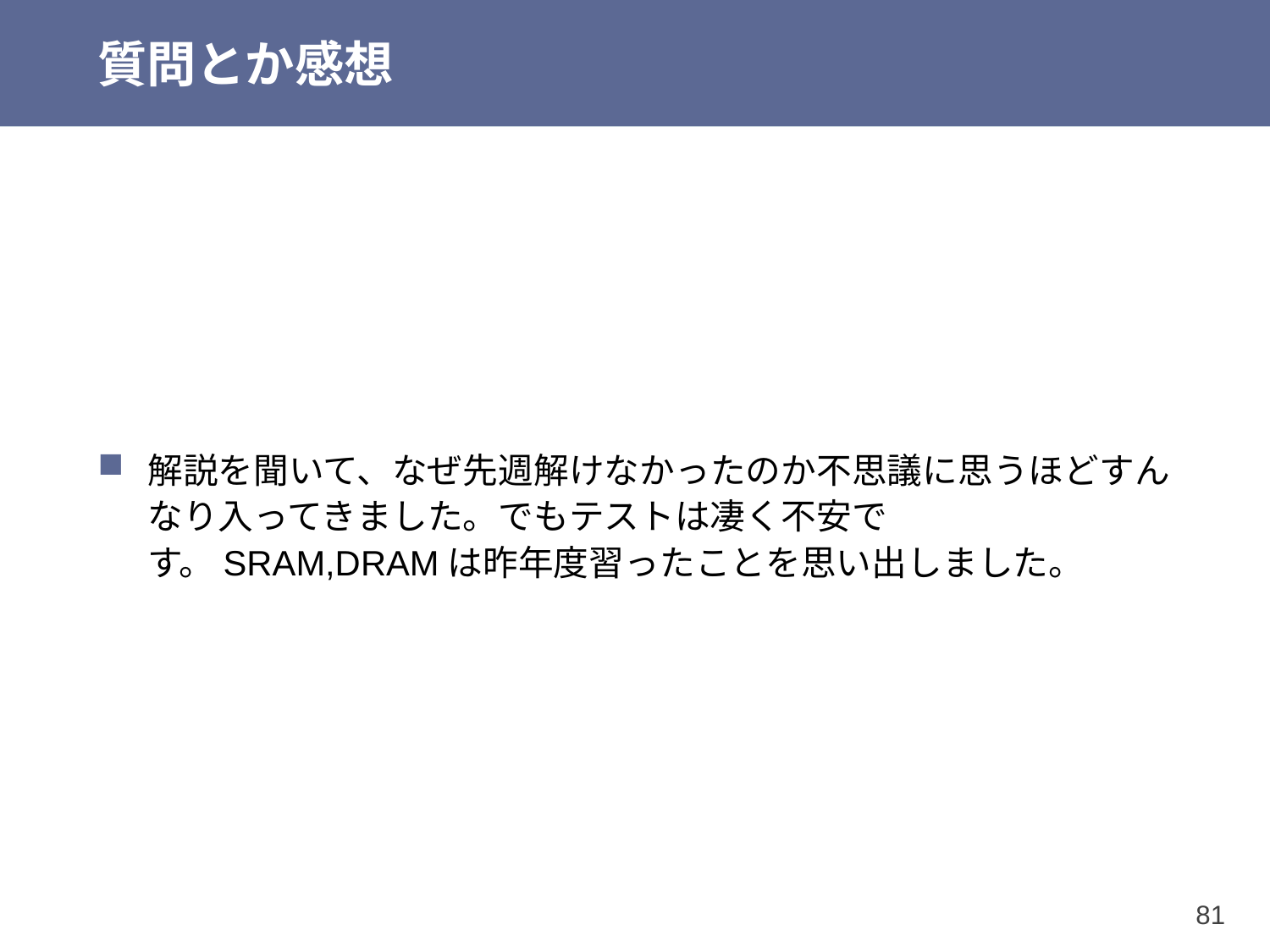

# 質問とか感想
解説を聞いて、なぜ先週解けなかったのか不思議に思うほどすんなり入ってきました。でもテストは凄く不安です。SRAM,DRAMは昨年度習ったことを思い出しました。